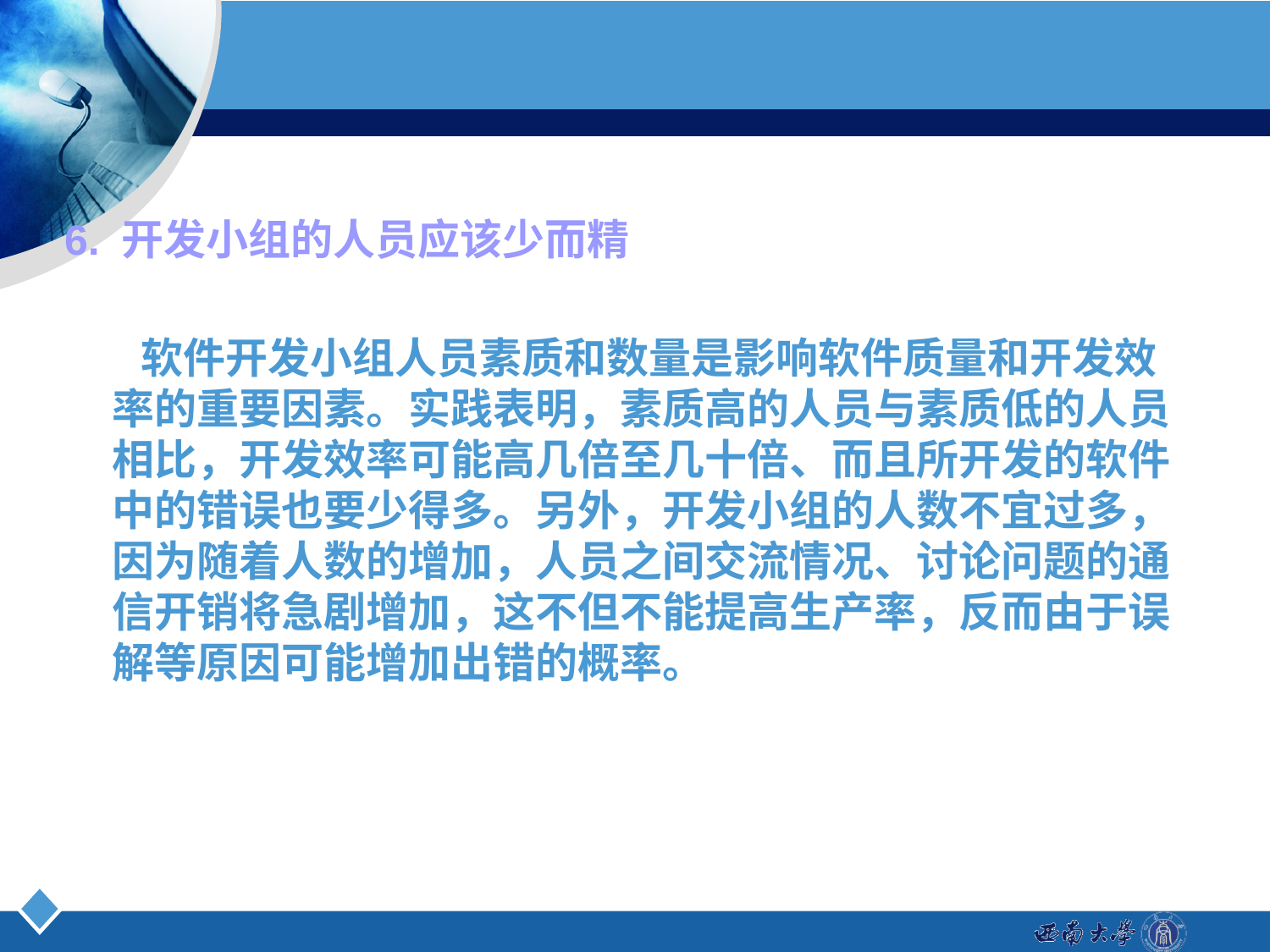

6. 开发小组的人员应该少而精

       软件开发小组人员素质和数量是影响软件质量和开发效率的重要因素。实践表明，素质高的人员与素质低的人员相比，开发效率可能高几倍至几十倍、而且所开发的软件中的错误也要少得多。另外，开发小组的人数不宜过多，因为随着人数的增加，人员之间交流情况、讨论问题的通信开销将急剧增加，这不但不能提高生产率，反而由于误解等原因可能增加出错的概率。